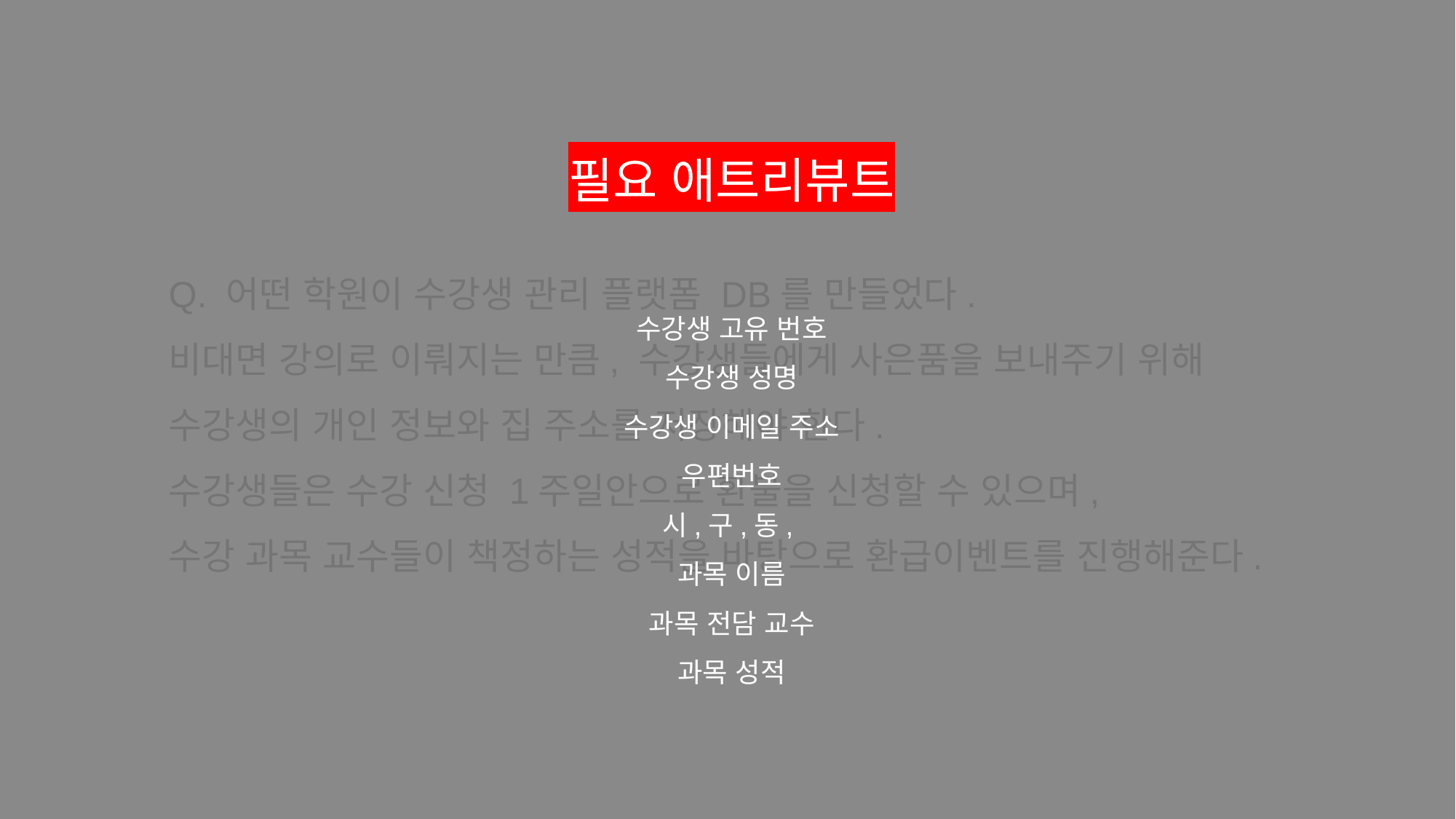

필요 애트리뷰트

수강생 고유 번호
수강생 성명
수강생 이메일 주소
우편번호
시,구,동,
과목 이름
과목 전담 교수
과목 성적
Q. 어떤 학원이 수강생 관리 플랫폼 DB를 만들었다.
비대면 강의로 이뤄지는 만큼, 수강생들에게 사은품을 보내주기 위해
수강생의 개인 정보와 집 주소를 저장해야 한다.
수강생들은 수강 신청 1주일안으로 환불을 신청할 수 있으며,
수강 과목 교수들이 책정하는 성적을 바탕으로 환급이벤트를 진행해준다.